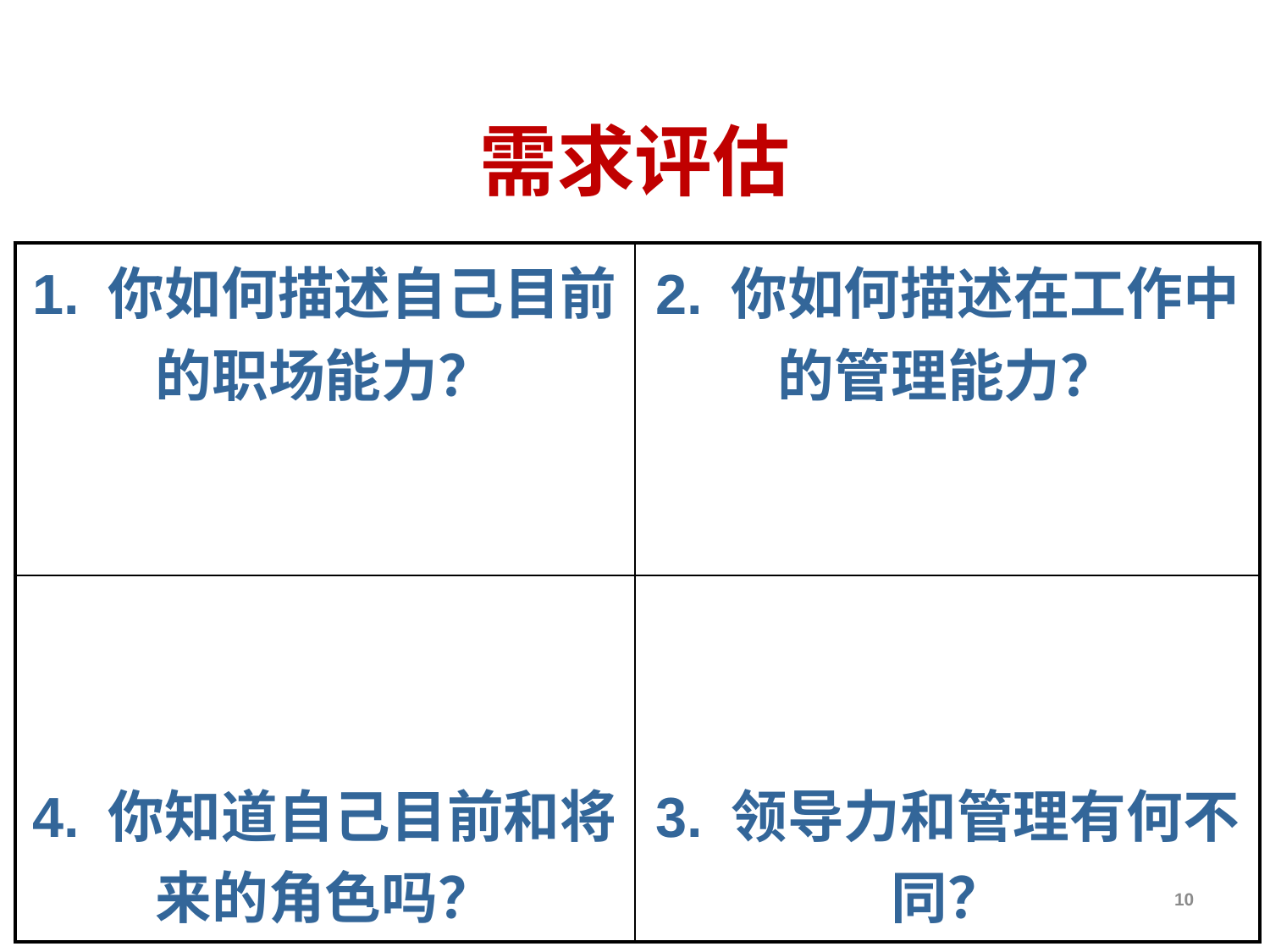

# 需求评估
| 1. 你如何描述自己目前的职场能力？ | 2. 你如何描述在工作中的管理能力？ |
| --- | --- |
| 4. 你知道自己目前和将来的角色吗？ | 3. 领导力和管理有何不同？ |
10